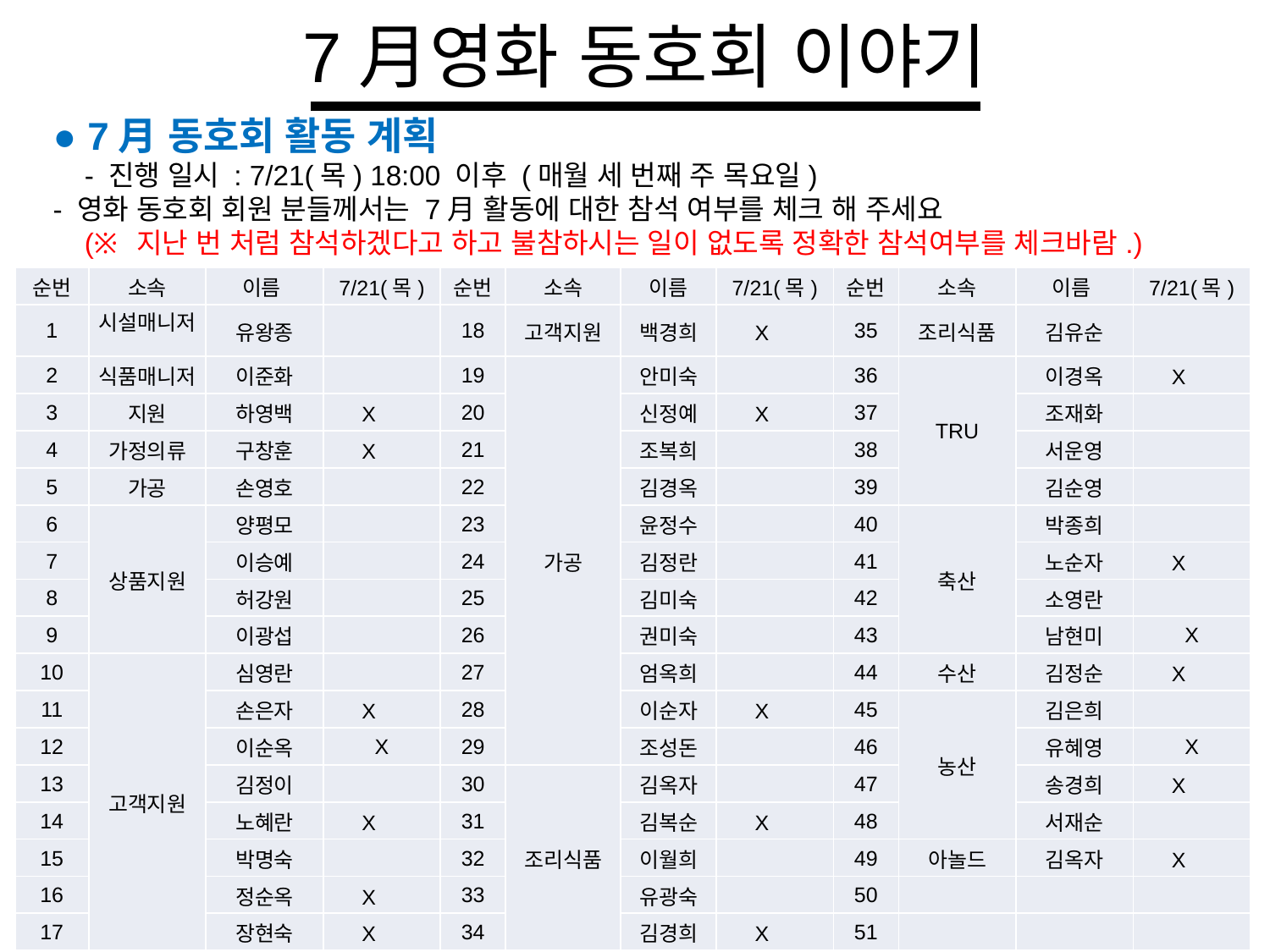

# 7月영화 동호회 이야기
● 7月 동호회 활동 계획
    - 진행 일시 : 7/21(목) 18:00 이후 (매월 세 번째 주 목요일)
- 영화 동호회 회원 분들께서는 7月 활동에 대한 참석 여부를 체크 해 주세요
    (※ 지난 번 처럼 참석하겠다고 하고 불참하시는 일이 없도록 정확한 참석여부를 체크바람.)
| 순번 | 소속 | 이름 | 7/21(목) | 순번 | 소속 | 이름 | 7/21(목) | 순번 | 소속 | 이름 | 7/21(목) |
| --- | --- | --- | --- | --- | --- | --- | --- | --- | --- | --- | --- |
| 1 | 시설매니저 | 유왕종 |  | 18 | 고객지원 | 백경희 | X | 35 | 조리식품 | 김유순 |  |
| 2 | 식품매니저 | 이준화 |  | 19 | 가공 | 안미숙 |  | 36 | TRU | 이경옥 | X |
| 3 | 지원 | 하영백 | X | 20 |  | 신정예 | X | 37 |  | 조재화 |  |
| 4 | 가정의류 | 구창훈 | X | 21 |  | 조복희 |  | 38 |  | 서운영 |  |
| 5 | 가공 | 손영호 |  | 22 |  | 김경옥 |  | 39 |  | 김순영 |  |
| 6 | 상품지원 | 양평모 |  | 23 |  | 윤정수 |  | 40 | 축산 | 박종희 |  |
| 7 |  | 이승예 |  | 24 |  | 김정란 |  | 41 |  | 노순자 | X |
| 8 |  | 허강원 |  | 25 |  | 김미숙 |  | 42 |  | 소영란 |  |
| 9 |  | 이광섭 |  | 26 |  | 권미숙 |  | 43 |  | 남현미 | X |
| 10 | 고객지원 | 심영란 |  | 27 |  | 엄옥희 |  | 44 | 수산 | 김정순 | X |
| 11 |  | 손은자 | X | 28 |  | 이순자 | X | 45 | 농산 | 김은희 |  |
| 12 |  | 이순옥 | X | 29 |  | 조성돈 |  | 46 |  | 유혜영 | X |
| 13 |  | 김정이 |  | 30 | 조리식품 | 김옥자 |  | 47 |  | 송경희 | X |
| 14 |  | 노혜란 | X | 31 |  | 김복순 | X | 48 |  | 서재순 |  |
| 15 |  | 박명숙 |  | 32 |  | 이월희 |  | 49 | 아놀드 | 김옥자 | X |
| 16 |  | 정순옥 | X | 33 |  | 유광숙 |  | 50 |  |  |  |
| 17 |  | 장현숙 | X | 34 |  | 김경희 | X | 51 |  |  |  |